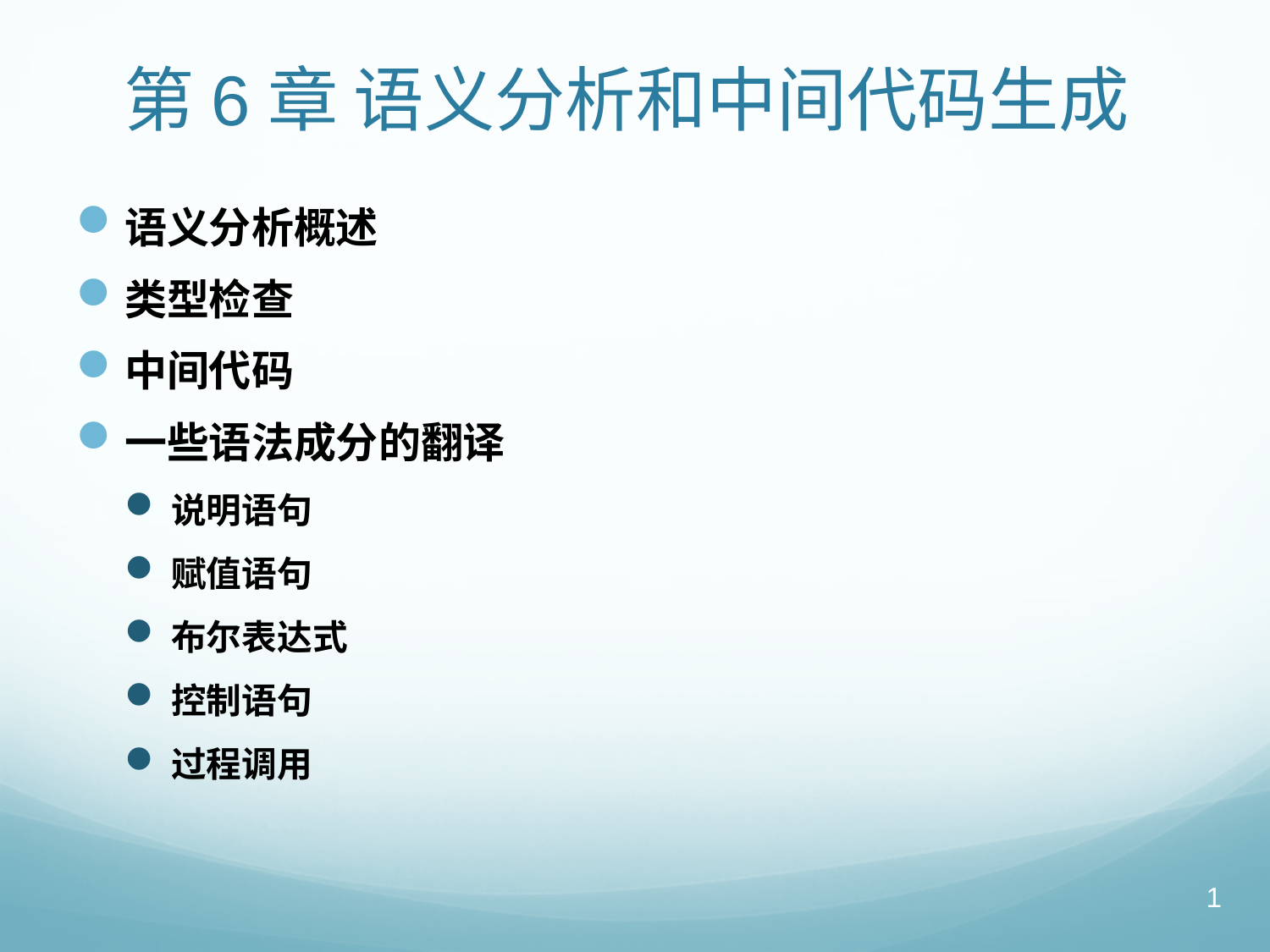

# 第6章 语义分析和中间代码生成
语义分析概述
类型检查
中间代码
一些语法成分的翻译
说明语句
赋值语句
布尔表达式
控制语句
过程调用
1